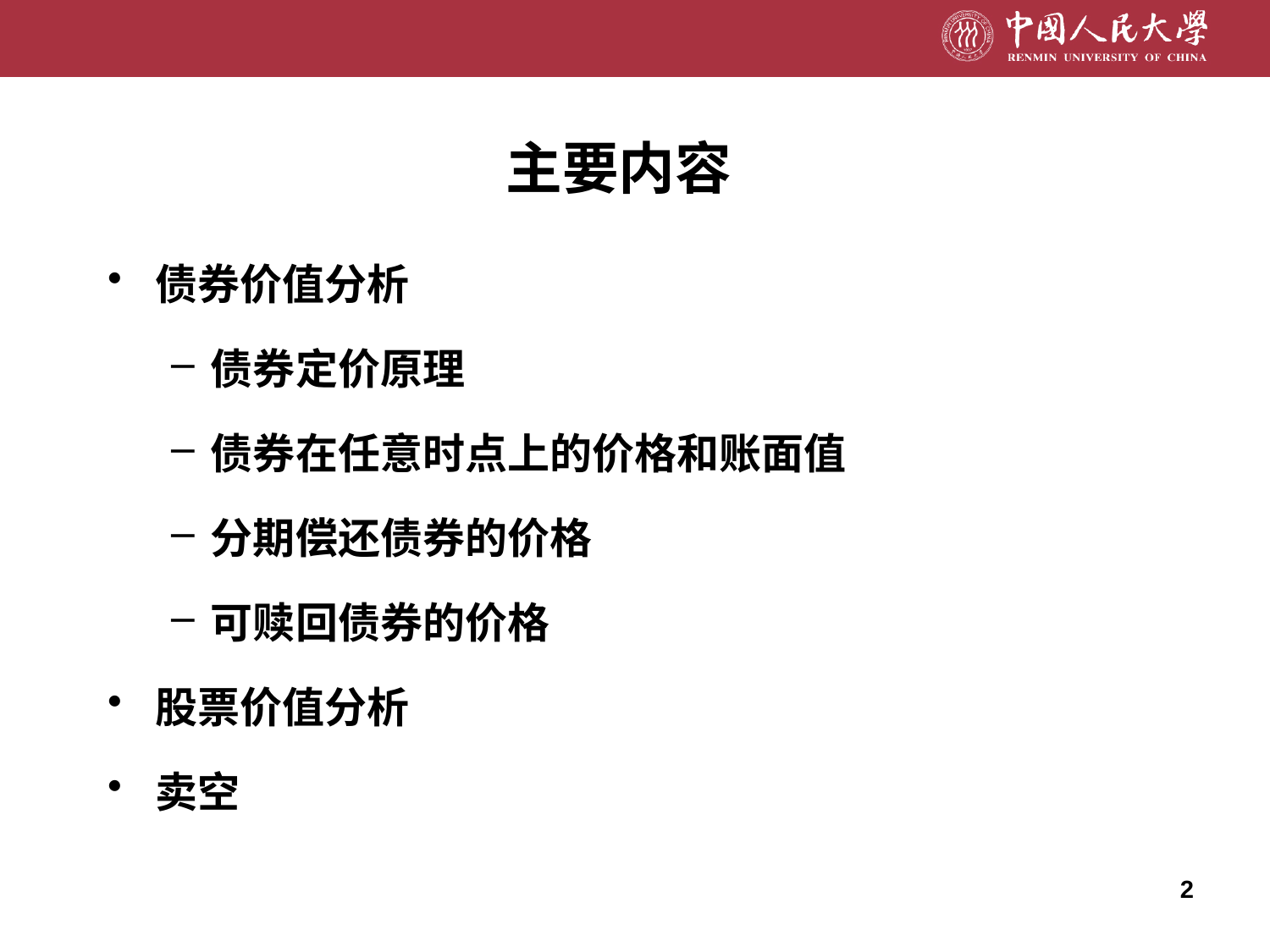

# 主要内容
债券价值分析
债券定价原理
债券在任意时点上的价格和账面值
分期偿还债券的价格
可赎回债券的价格
股票价值分析
卖空
2